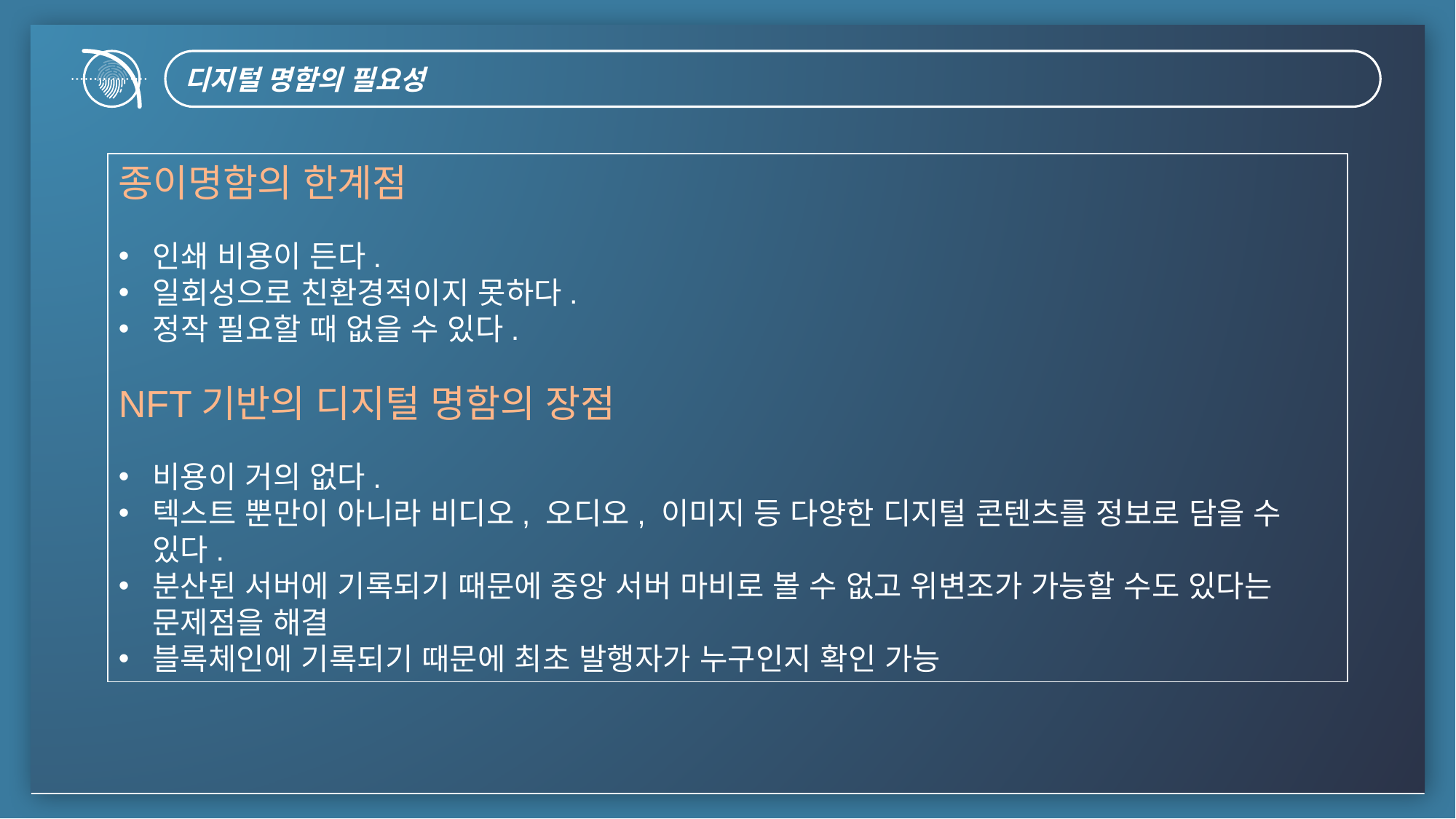

디지털 명함의 필요성

종이명함의 한계점

인쇄 비용이 든다.
일회성으로 친환경적이지 못하다.
정작 필요할 때 없을 수 있다.

NFT기반의 디지털 명함의 장점

비용이 거의 없다.
텍스트 뿐만이 아니라 비디오, 오디오, 이미지 등 다양한 디지털 콘텐츠를 정보로 담을 수 있다.
분산된 서버에 기록되기 때문에 중앙 서버 마비로 볼 수 없고 위변조가 가능할 수도 있다는 문제점을 해결
블록체인에 기록되기 때문에 최초 발행자가 누구인지 확인 가능